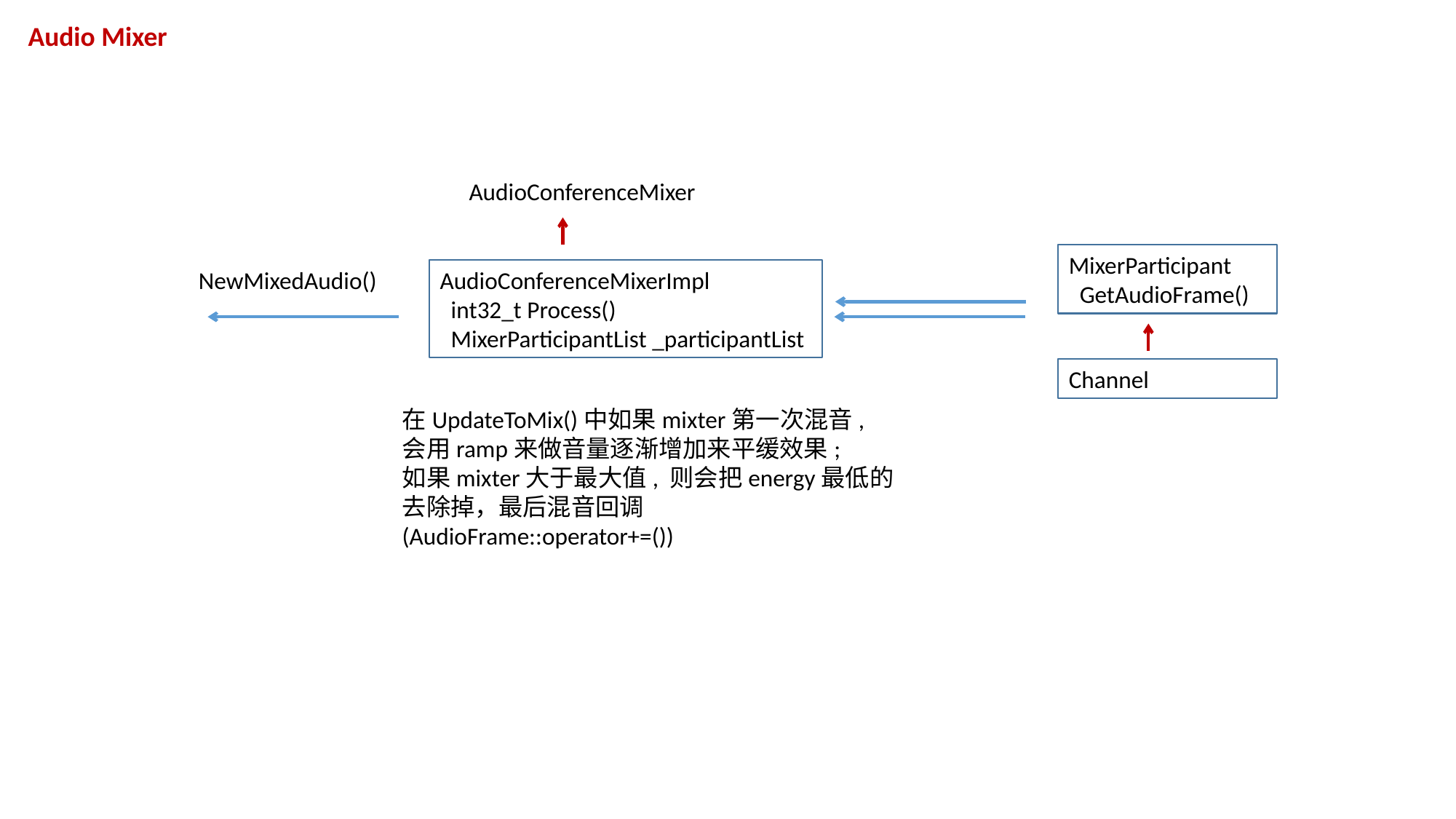

Audio Mixer
AudioConferenceMixer
MixerParticipant
  GetAudioFrame()
NewMixedAudio()
AudioConferenceMixerImpl
  int32_t Process()
  MixerParticipantList _participantList
Channel
在UpdateToMix()中如果mixter第一次混音,
会用ramp来做音量逐渐增加来平缓效果;
如果mixter大于最大值, 则会把energy最低的
去除掉，最后混音回调(AudioFrame::operator+=())